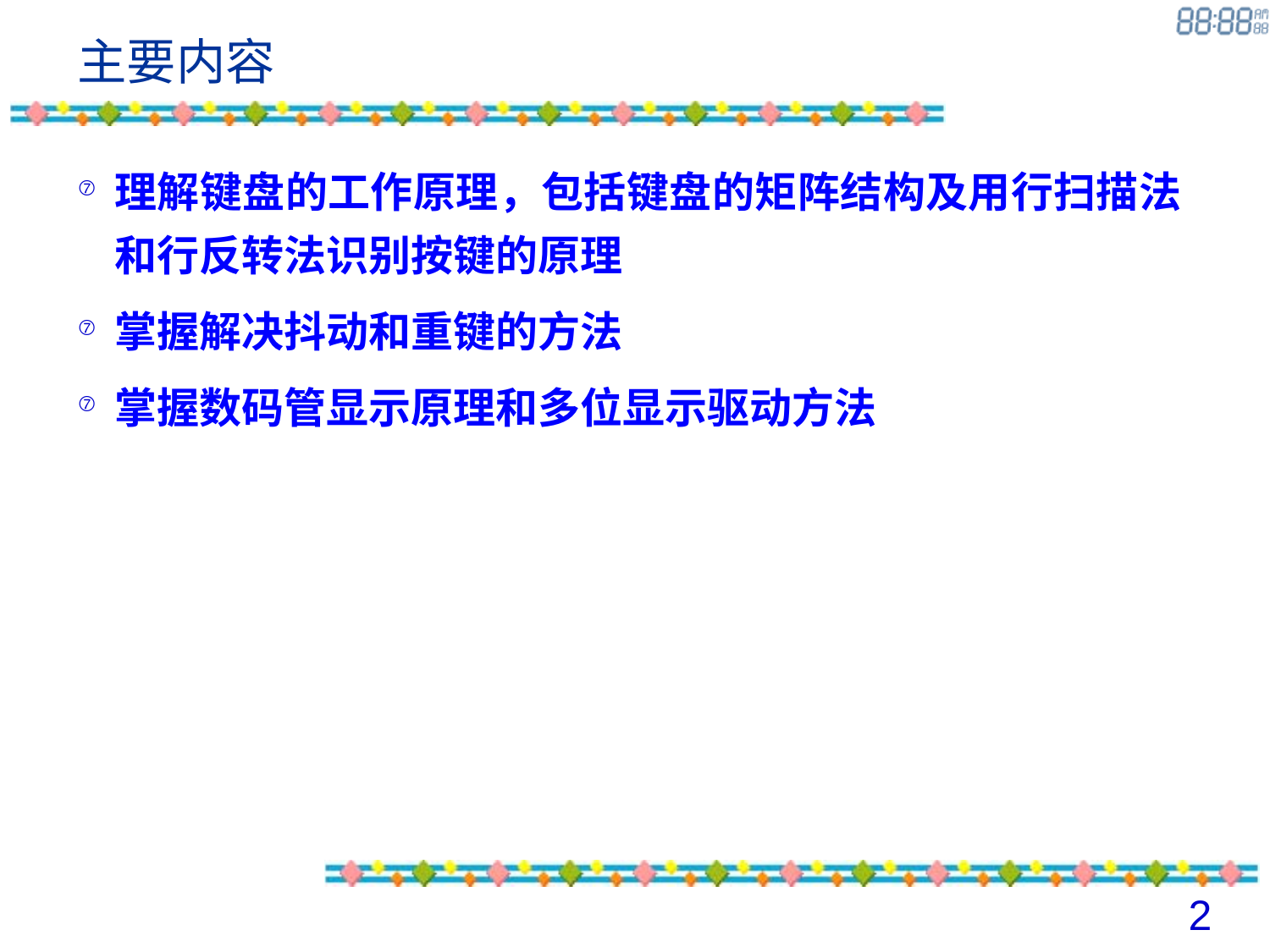

# 主要内容
理解键盘的工作原理，包括键盘的矩阵结构及用行扫描法和行反转法识别按键的原理
掌握解决抖动和重键的方法
掌握数码管显示原理和多位显示驱动方法